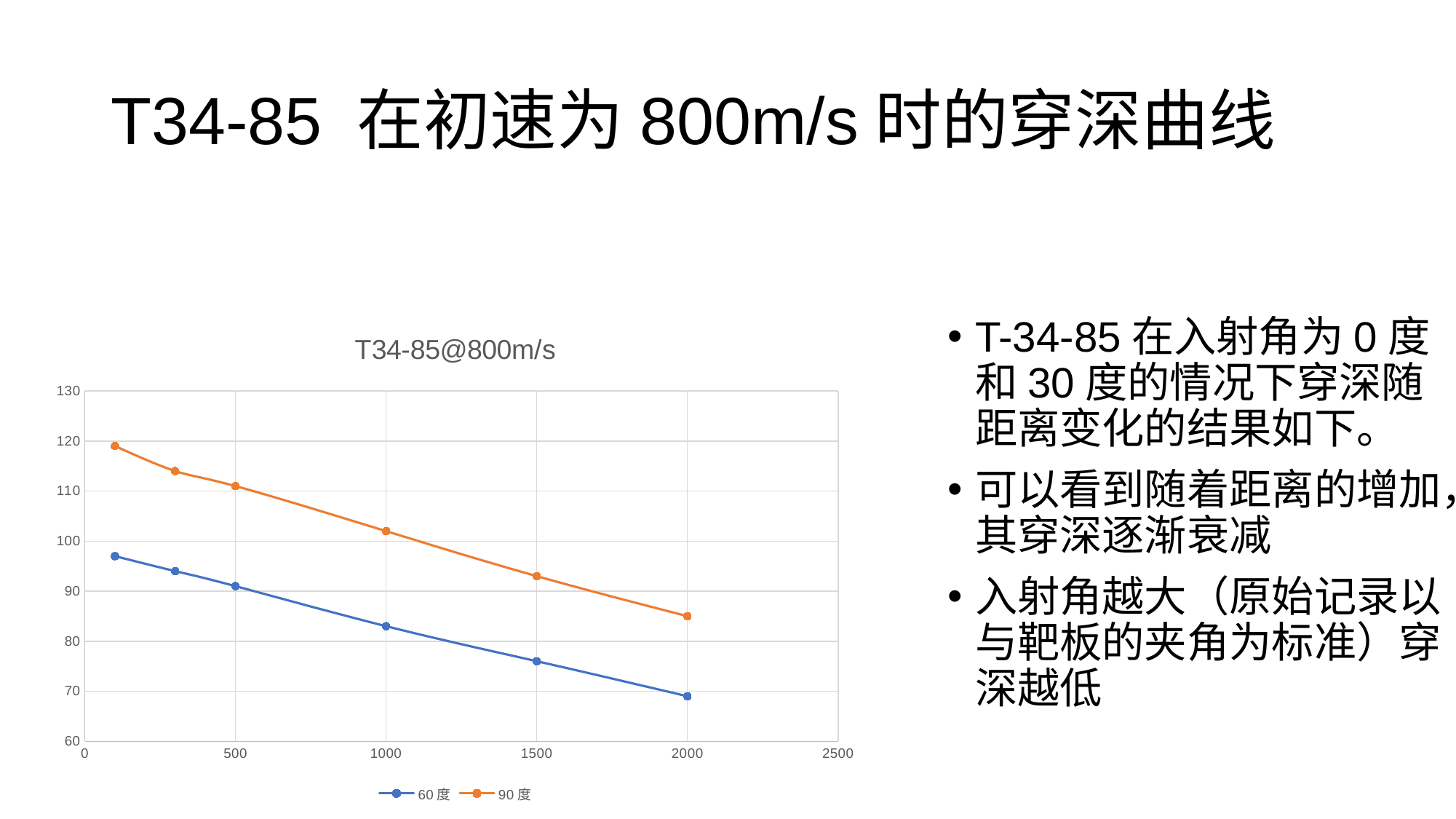

# T34-85 在初速为800m/s时的穿深曲线

### Chart: T34-85@800m/s

| Category | 60度 | 90度 |
|---|---|---|
T-34-85在入射角为0度和30度的情况下穿深随距离变化的结果如下。
可以看到随着距离的增加，其穿深逐渐衰减
入射角越大（原始记录以与靶板的夹角为标准）穿深越低